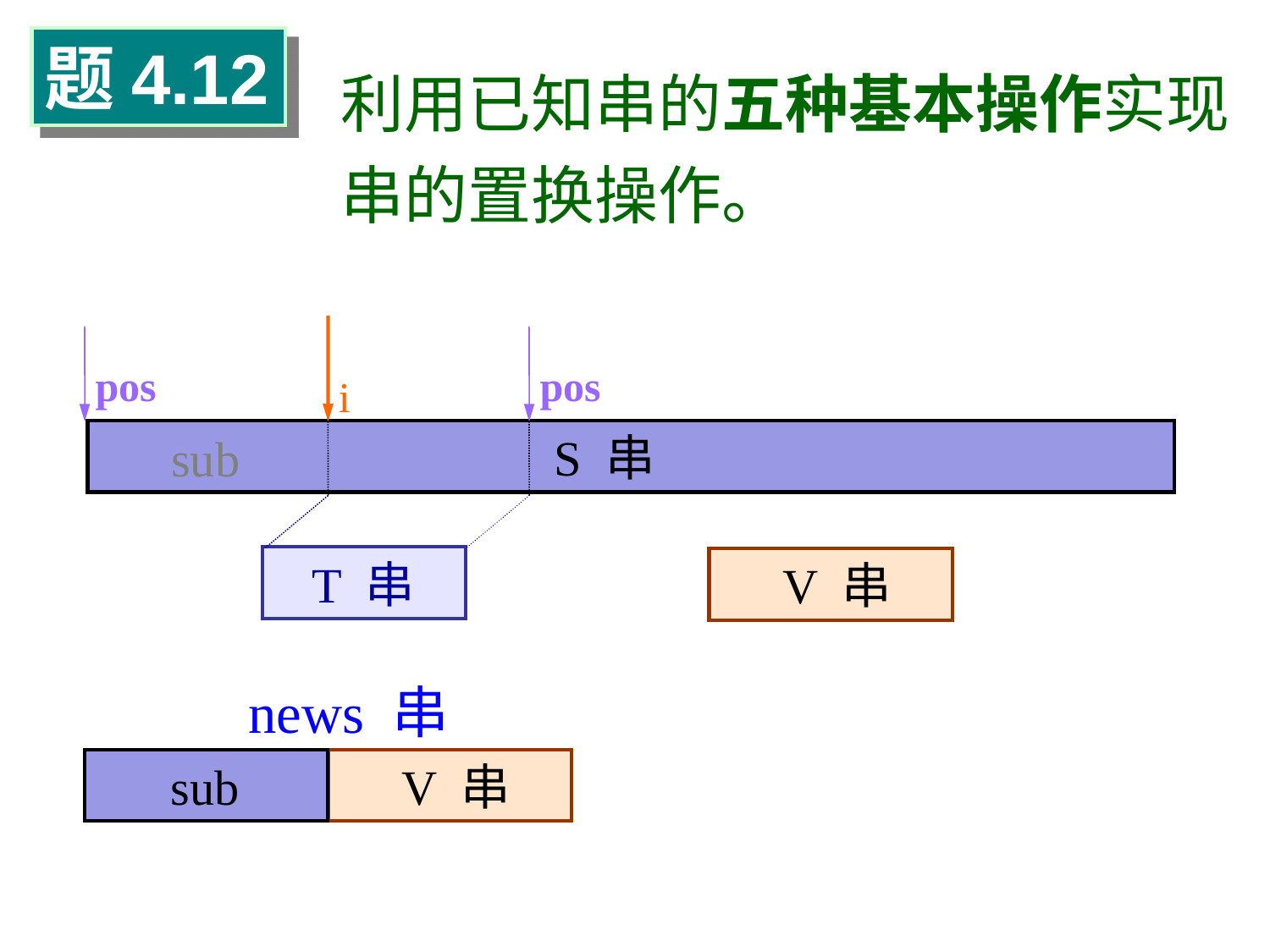

题4.12
利用已知串的五种基本操作实现串的置换操作。

pos
pos
i
                                     S 串
sub

   T 串
     V 串
news 串
      sub
     V 串